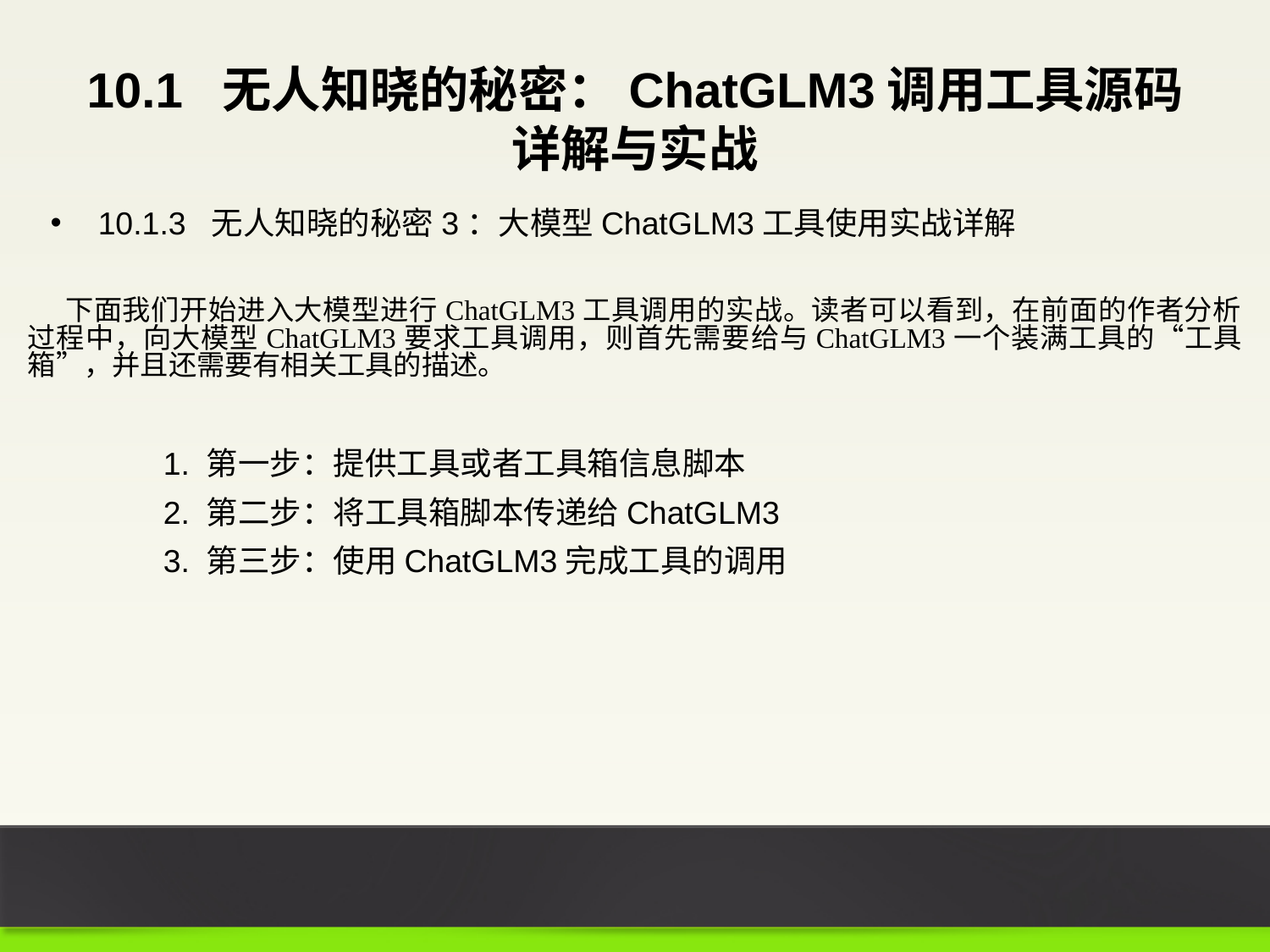

10.1  无人知晓的秘密：ChatGLM3调用工具源码详解与实战
10.1.3  无人知晓的秘密3：大模型ChatGLM3工具使用实战详解
下面我们开始进入大模型进行ChatGLM3工具调用的实战。读者可以看到，在前面的作者分析过程中，向大模型ChatGLM3要求工具调用，则首先需要给与ChatGLM3一个装满工具的“工具箱”，并且还需要有相关工具的描述。
1. 第一步：提供工具或者工具箱信息脚本
2. 第二步：将工具箱脚本传递给ChatGLM3
3. 第三步：使用ChatGLM3完成工具的调用